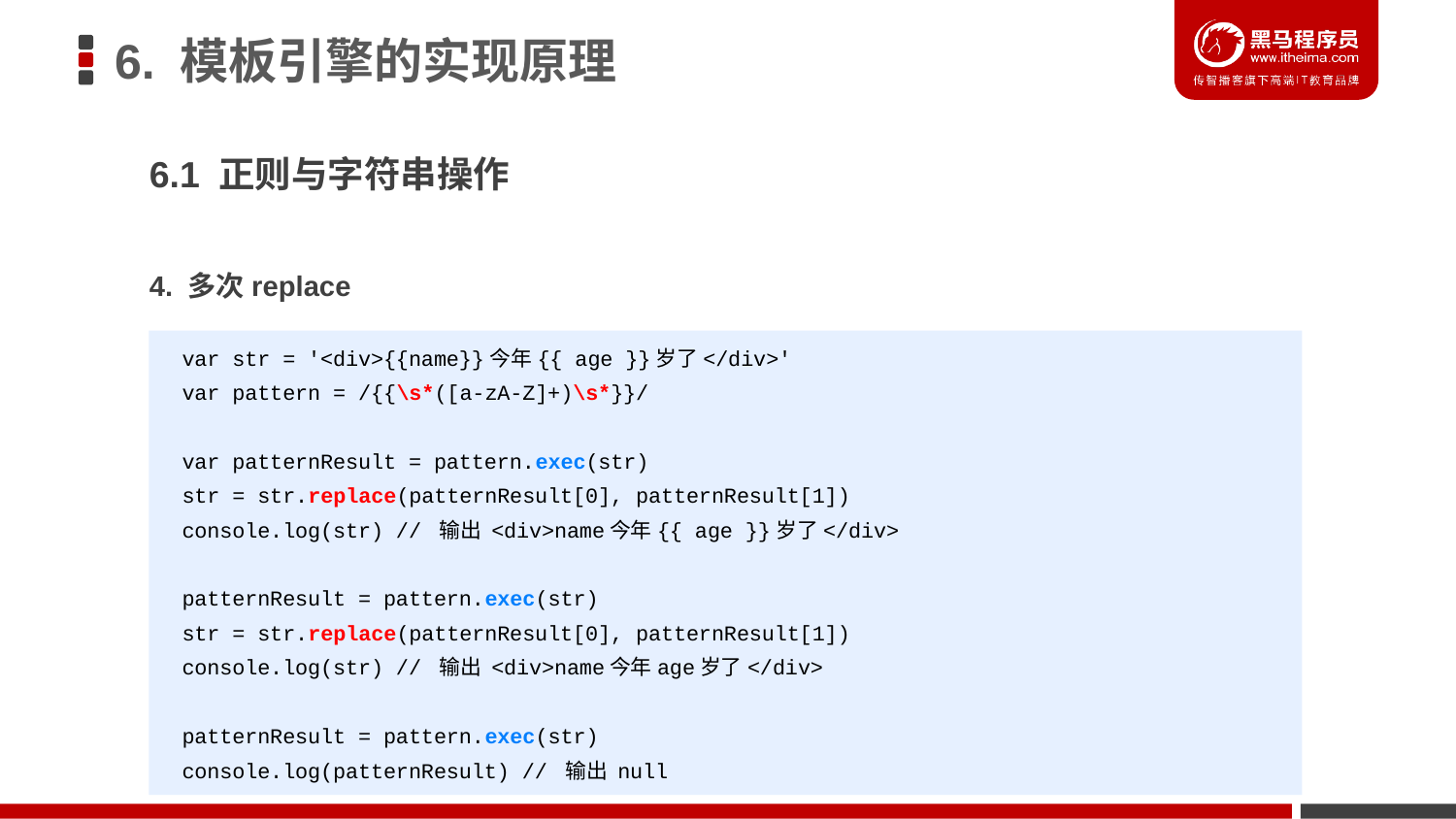

# 6. 模板引擎的实现原理
6.1 正则与字符串操作
4. 多次replace
var str = '<div>{{name}}今年{{ age }}岁了</div>'
var pattern = /{{\s*([a-zA-Z]+)\s*}}/

var patternResult = pattern.exec(str)
str = str.replace(patternResult[0], patternResult[1])
console.log(str) // 输出 <div>name今年{{ age }}岁了</div>

patternResult = pattern.exec(str)
str = str.replace(patternResult[0], patternResult[1])
console.log(str) // 输出 <div>name今年age岁了</div>

patternResult = pattern.exec(str)
console.log(patternResult) // 输出 null